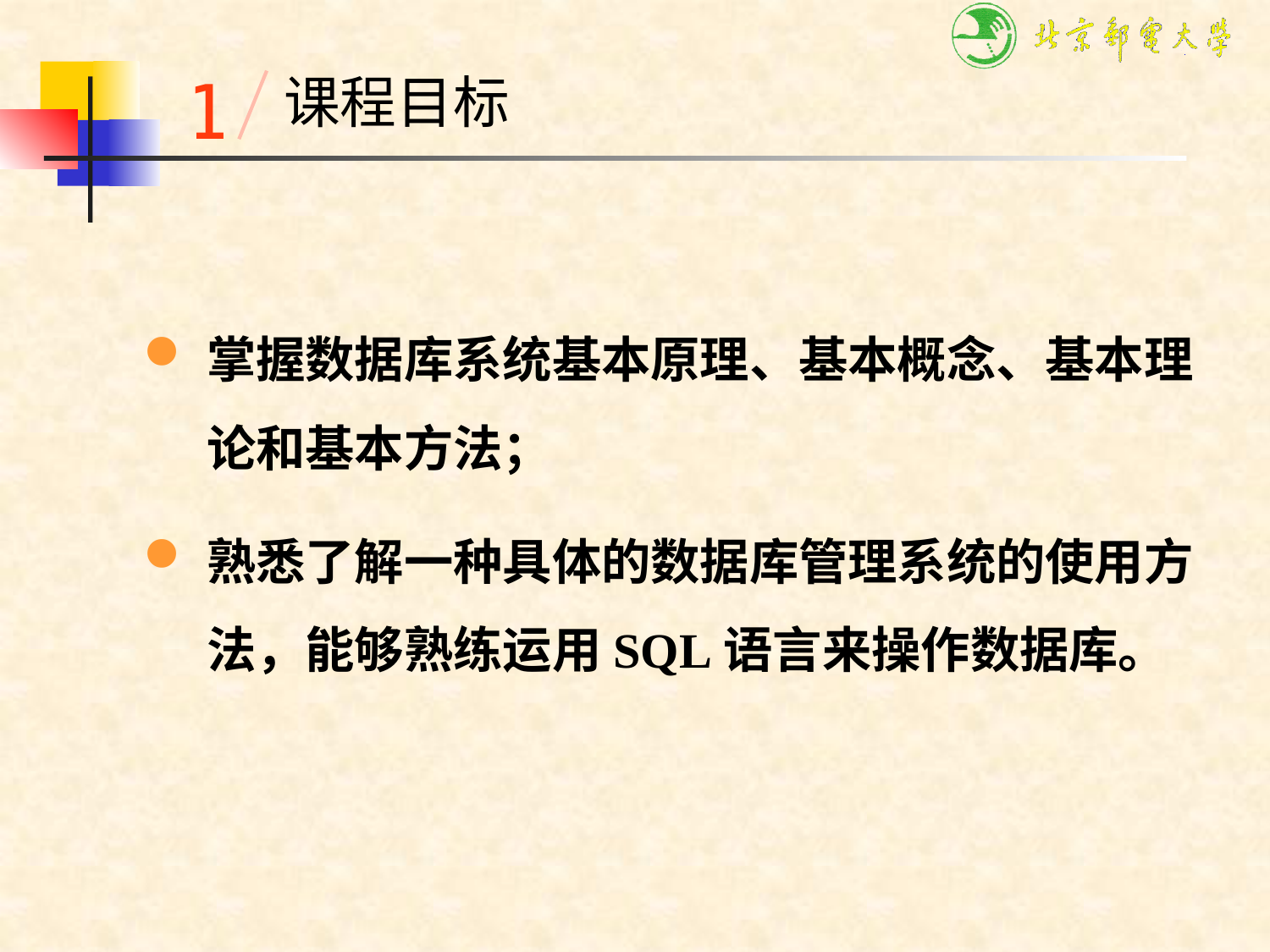

1
课程目标

掌握数据库系统基本原理、基本概念、基本理论和基本方法；
熟悉了解一种具体的数据库管理系统的使用方法，能够熟练运用SQL语言来操作数据库。

4